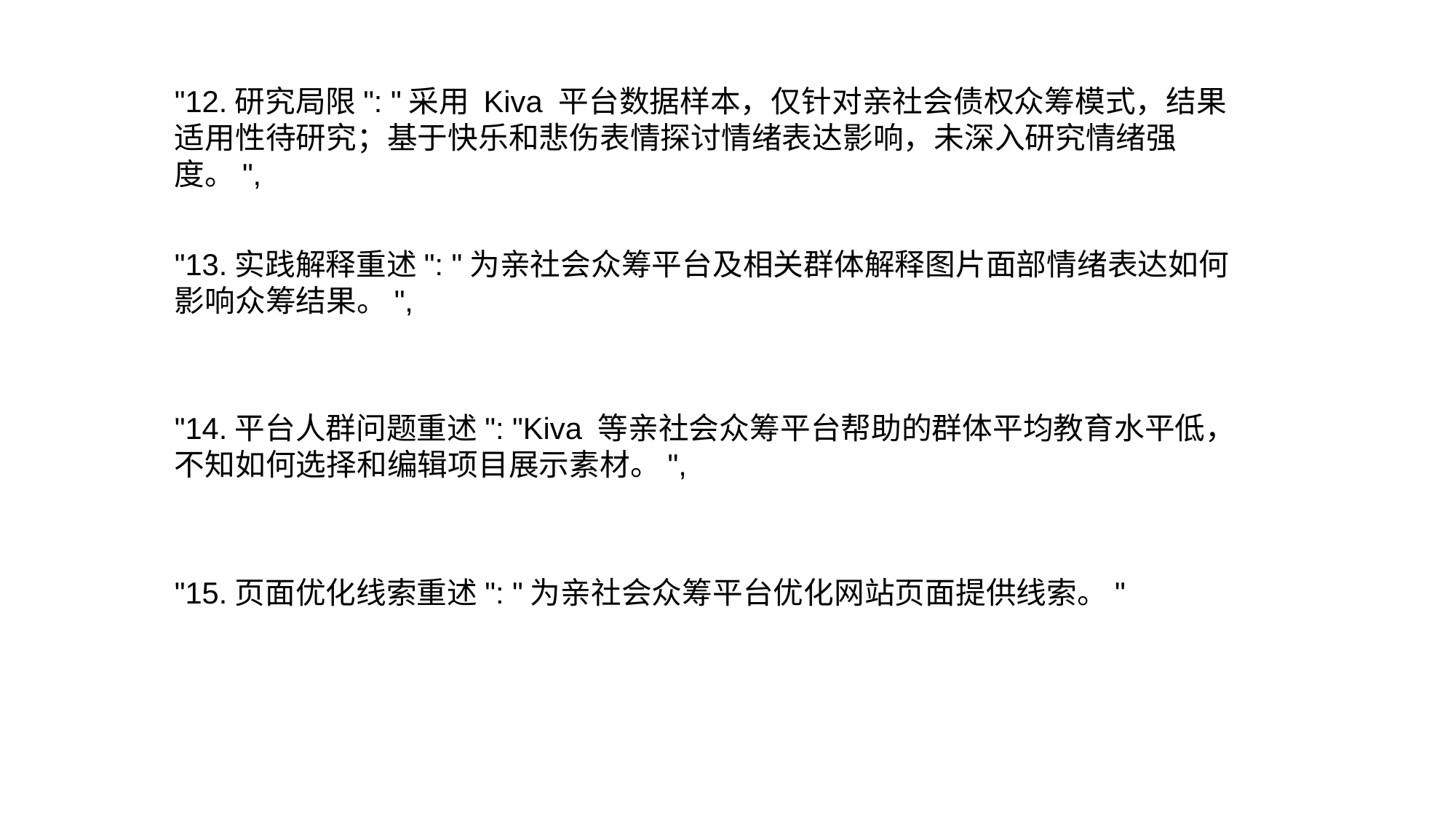

"12.研究局限": "采用 Kiva 平台数据样本，仅针对亲社会债权众筹模式，结果适用性待研究；基于快乐和悲伤表情探讨情绪表达影响，未深入研究情绪强度。",

"13.实践解释重述": "为亲社会众筹平台及相关群体解释图片面部情绪表达如何影响众筹结果。",
"14.平台人群问题重述": "Kiva 等亲社会众筹平台帮助的群体平均教育水平低，不知如何选择和编辑项目展示素材。",
"15.页面优化线索重述": "为亲社会众筹平台优化网站页面提供线索。"